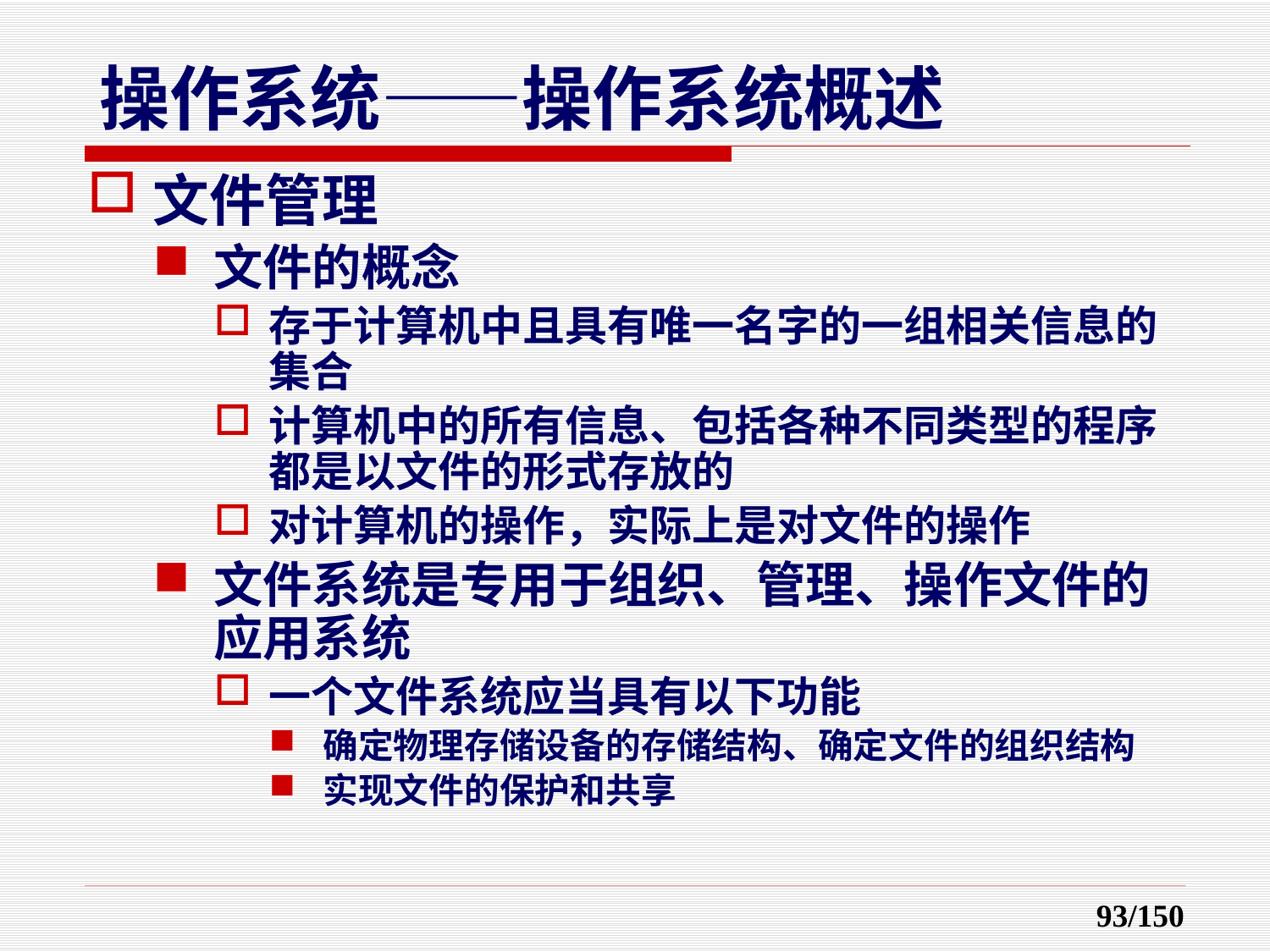

文件管理
文件的概念
存于计算机中且具有唯一名字的一组相关信息的集合
计算机中的所有信息、包括各种不同类型的程序都是以文件的形式存放的
对计算机的操作，实际上是对文件的操作
文件系统是专用于组织、管理、操作文件的应用系统
一个文件系统应当具有以下功能
确定物理存储设备的存储结构、确定文件的组织结构
实现文件的保护和共享